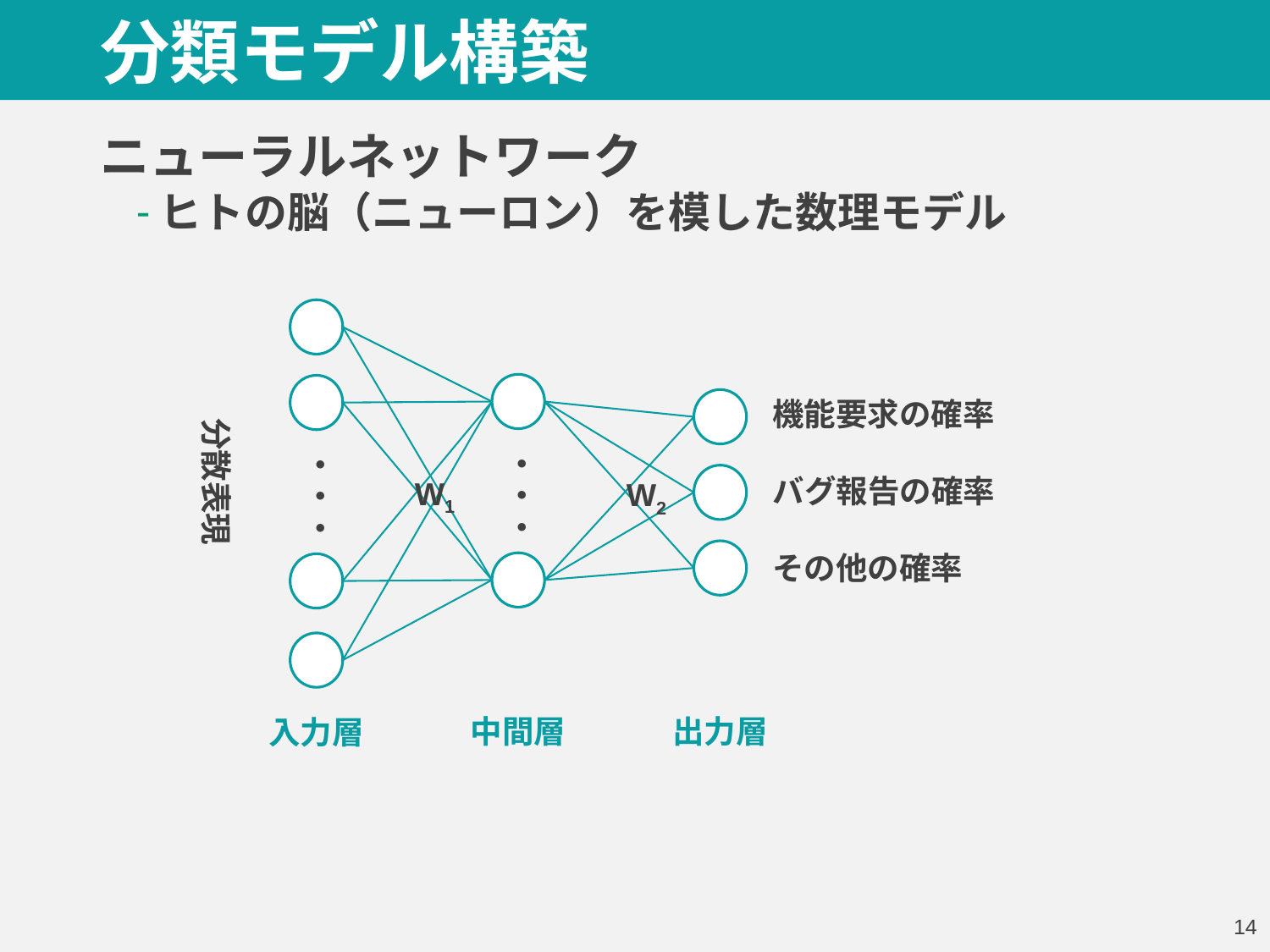

# 分類モデル構築
ニューラルネットワーク
ヒトの脳（ニューロン）を模した数理モデル

分散表現

機能要求の確率

・・・
・・・

バグ報告の確率
W1
W2

その他の確率

中間層
出力層
入力層
14